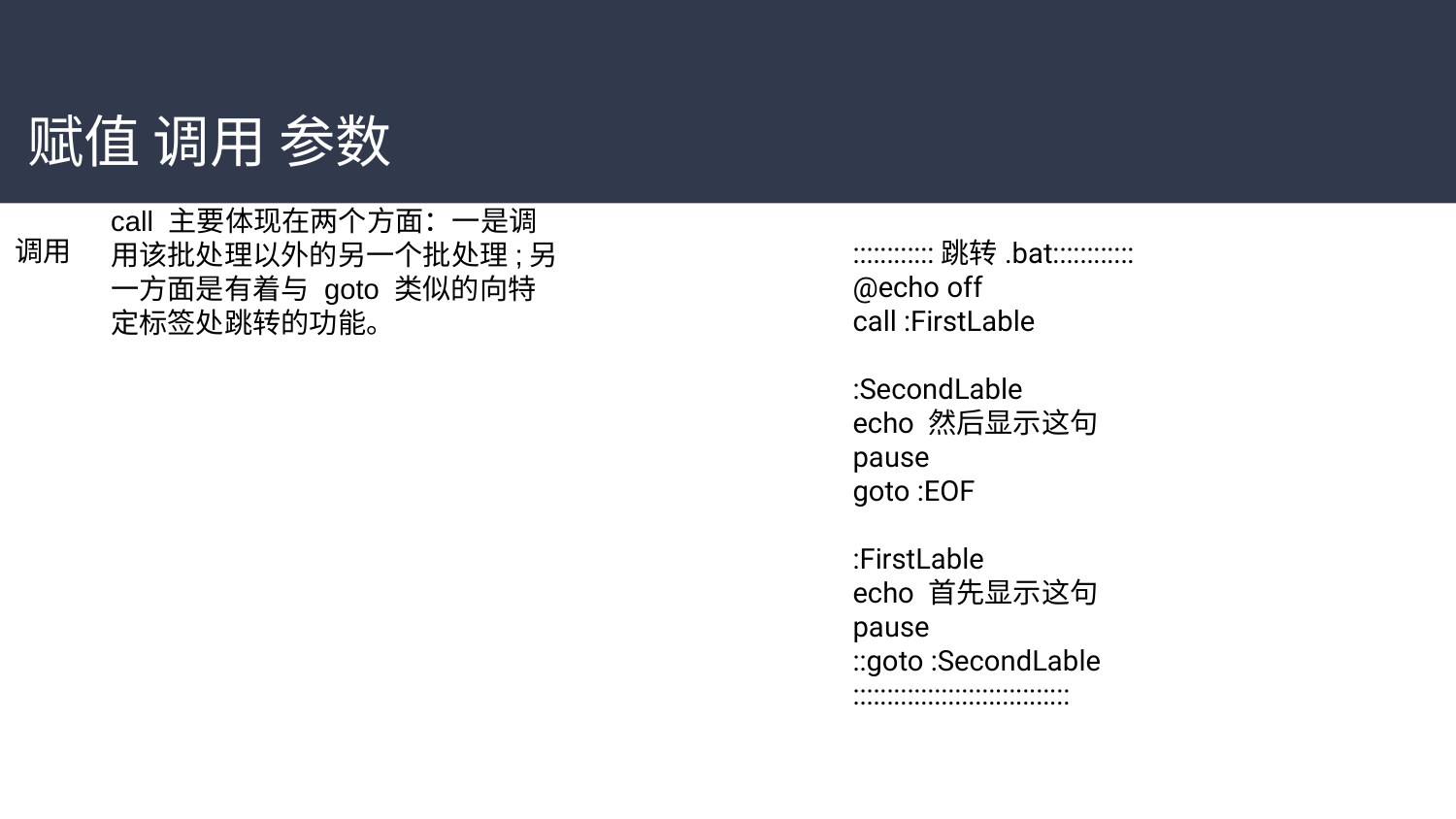

# 赋值 调用 参数

call 主要体现在两个方面：一是调用该批处理以外的另一个批处理;另一方面是有着与 goto 类似的向特定标签处跳转的功能。
调用
::::::::::::跳转.bat::::::::::::
@echo off
call :FirstLable

:SecondLable
echo 然后显示这句
pause
goto :EOF

:FirstLable
echo 首先显示这句
pause
::goto :SecondLable
::::::::::::::::::::::::::::::::